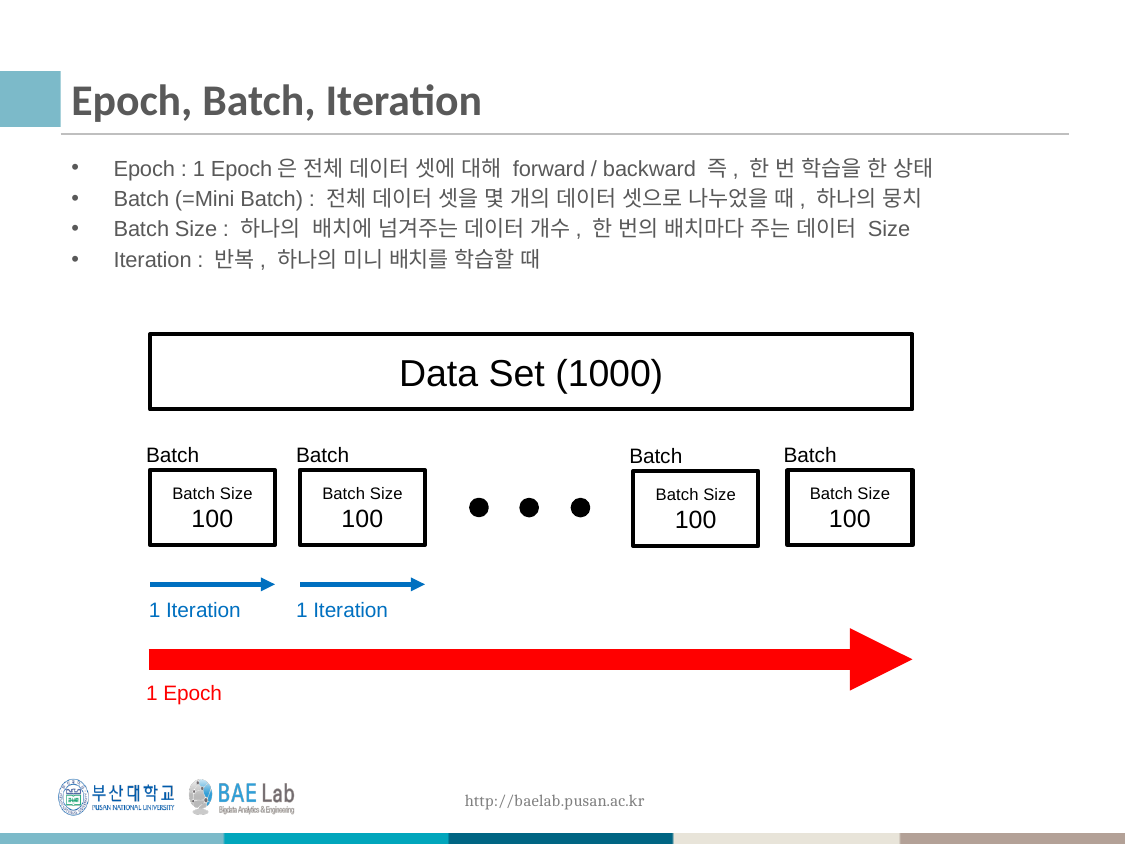

# Epoch, Batch, Iteration
Epoch : 1 Epoch은 전체 데이터 셋에 대해 forward / backward 즉, 한 번 학습을 한 상태
Batch (=Mini Batch) : 전체 데이터 셋을 몇 개의 데이터 셋으로 나누었을 때, 하나의 뭉치
Batch Size : 하나의  배치에 넘겨주는 데이터 개수, 한 번의 배치마다 주는 데이터 Size
Iteration : 반복, 하나의 미니 배치를 학습할 때

Data Set (1000)
Batch
Batch Size
100
Batch
Batch Size
100
Batch
Batch Size
100
Batch
Batch Size
100

1 Iteration
1 Iteration
1 Epoch